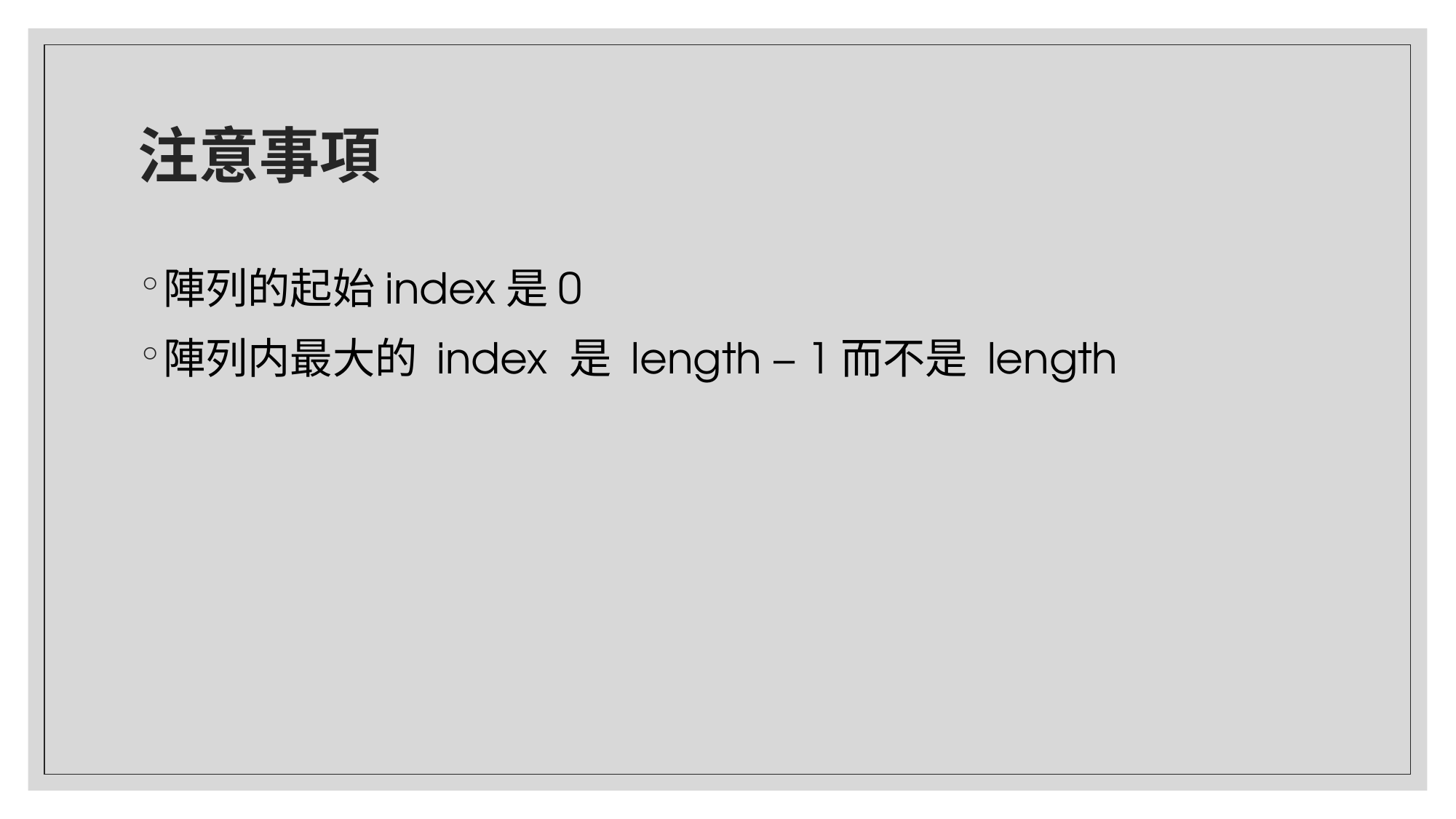

# 注意事項
陣列的起始index是0
陣列内最大的 index 是 length – 1而不是 length